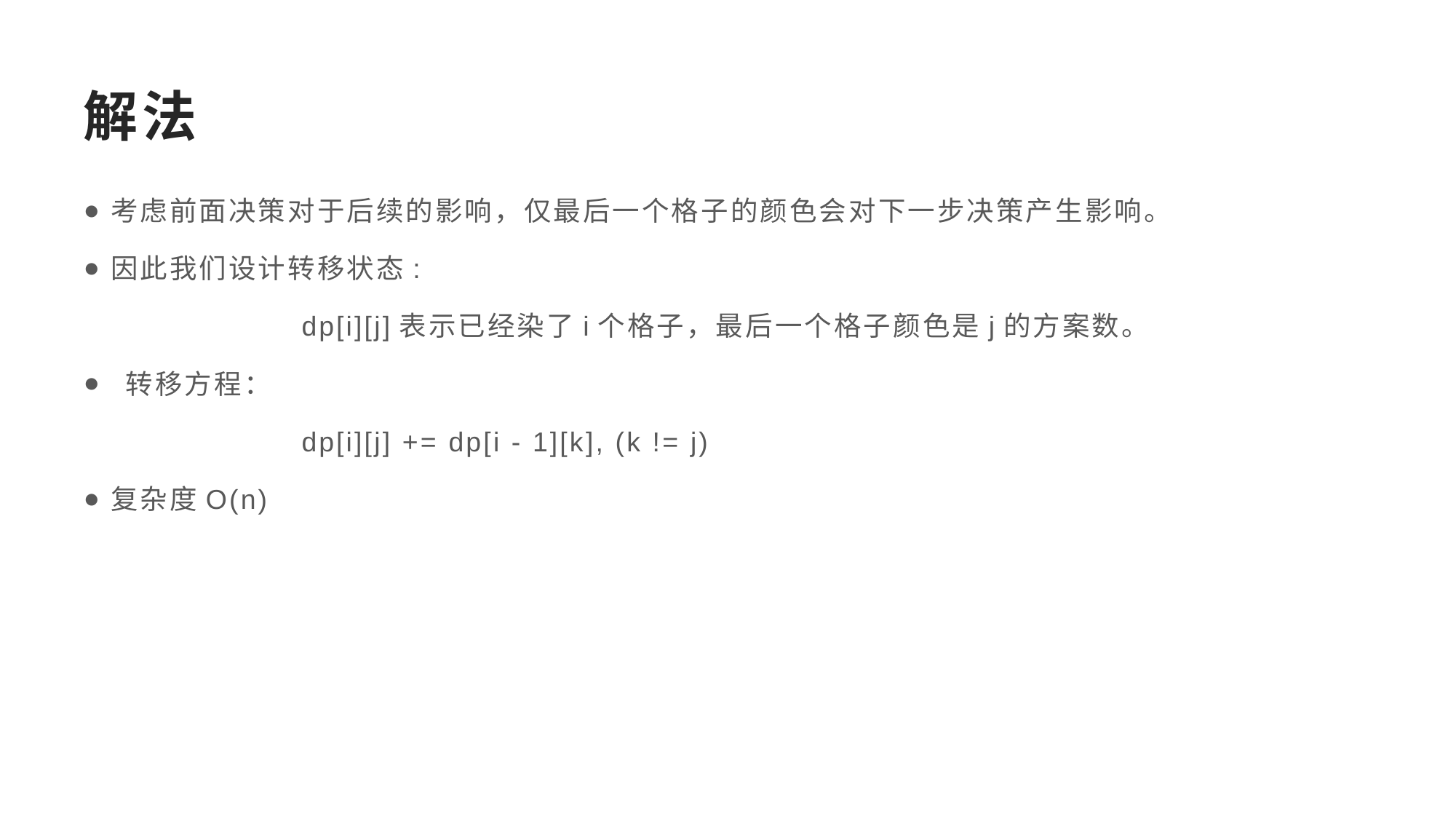

# 解法
考虑前面决策对于后续的影响，仅最后一个格子的颜色会对下一步决策产生影响。
因此我们设计转移状态:
		dp[i][j]表示已经染了i个格子，最后一个格子颜色是j的方案数。
 转移方程：
		dp[i][j] += dp[i - 1][k], (k != j)
复杂度O(n)